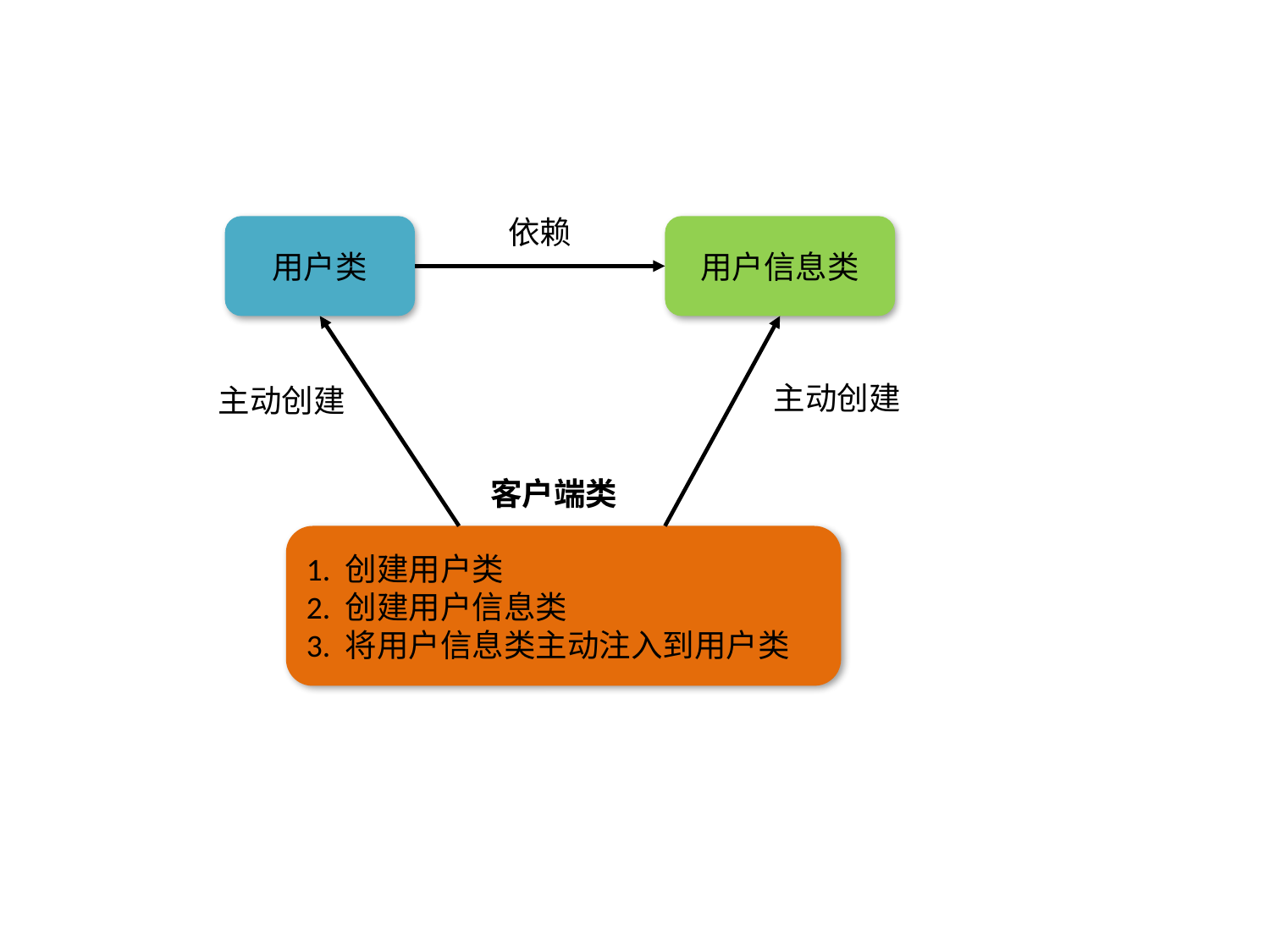

依赖
用户类
用户信息类
主动创建
主动创建
客户端类
1. 创建用户类
2. 创建用户信息类
3. 将用户信息类主动注入到用户类